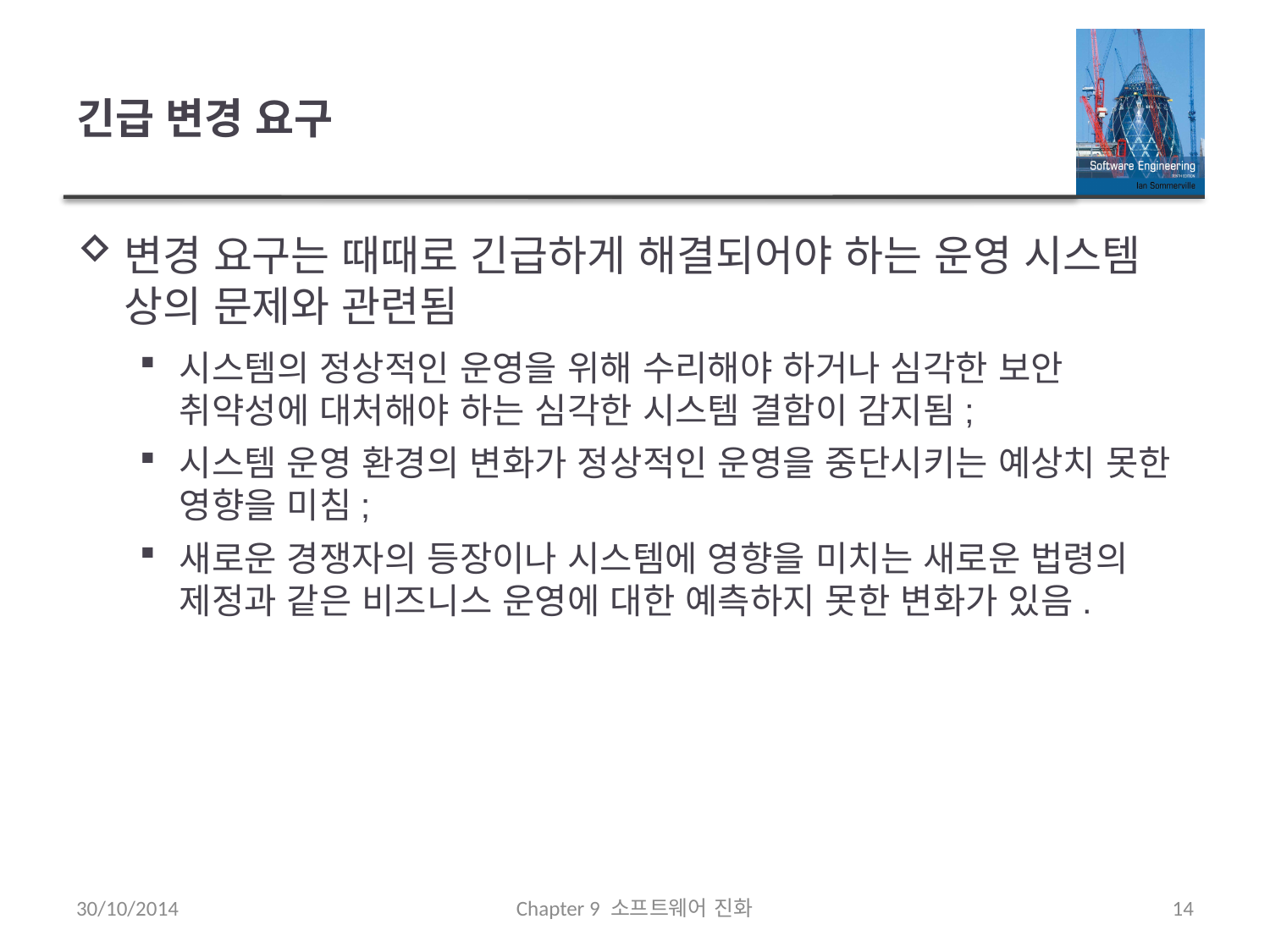

# 긴급 변경 요구
변경 요구는 때때로 긴급하게 해결되어야 하는 운영 시스템 상의 문제와 관련됨
시스템의 정상적인 운영을 위해 수리해야 하거나 심각한 보안 취약성에 대처해야 하는 심각한 시스템 결함이 감지됨;
시스템 운영 환경의 변화가 정상적인 운영을 중단시키는 예상치 못한 영향을 미침;
새로운 경쟁자의 등장이나 시스템에 영향을 미치는 새로운 법령의 제정과 같은 비즈니스 운영에 대한 예측하지 못한 변화가 있음.
30/10/2014
Chapter 9 소프트웨어 진화
14